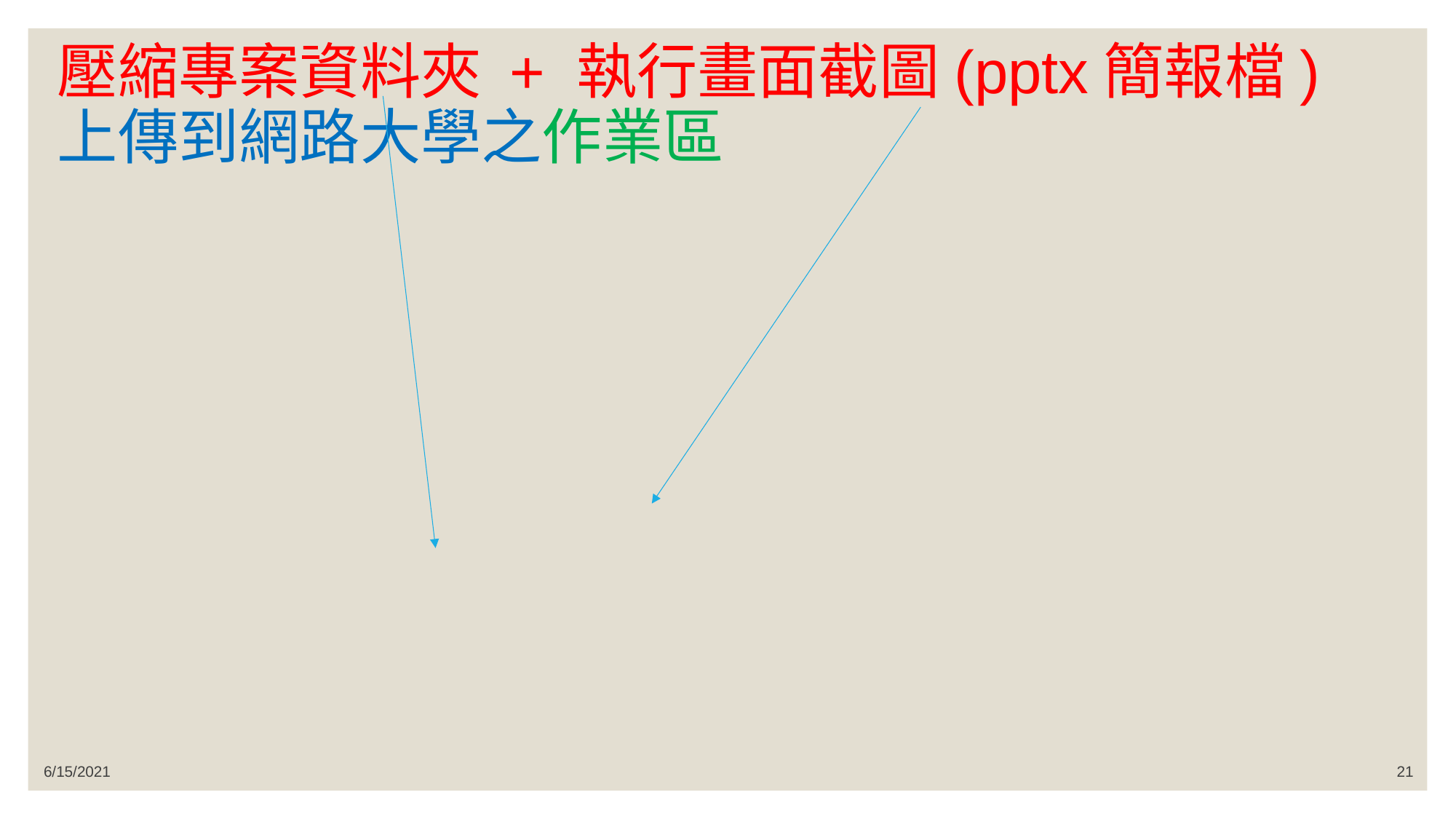

# 壓縮專案資料夾 + 執行畫面截圖(pptx簡報檔) 上傳到網路大學之作業區

6/15/2021
21